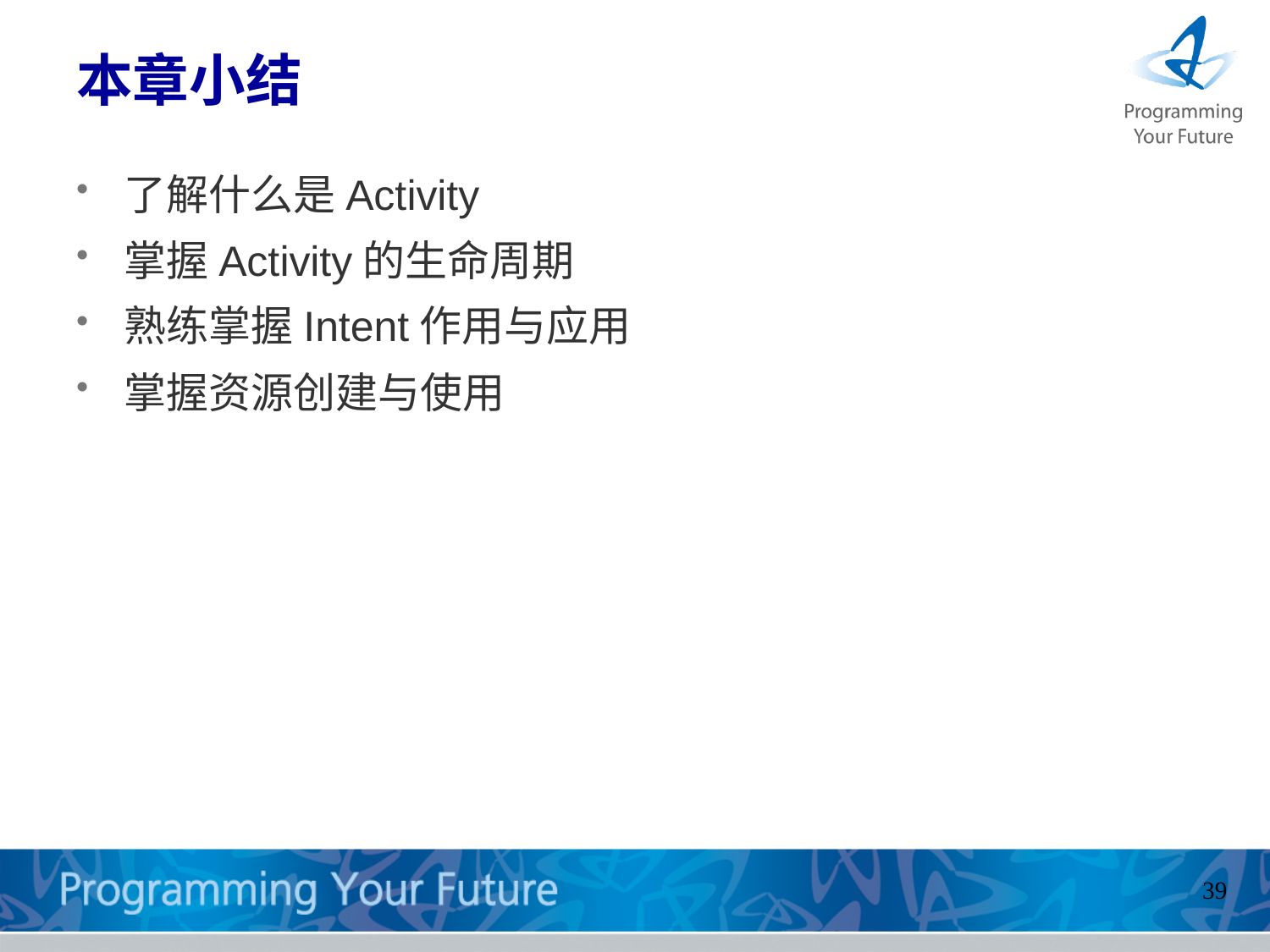

本章小结
了解什么是Activity
掌握Activity的生命周期
熟练掌握Intent作用与应用
掌握资源创建与使用